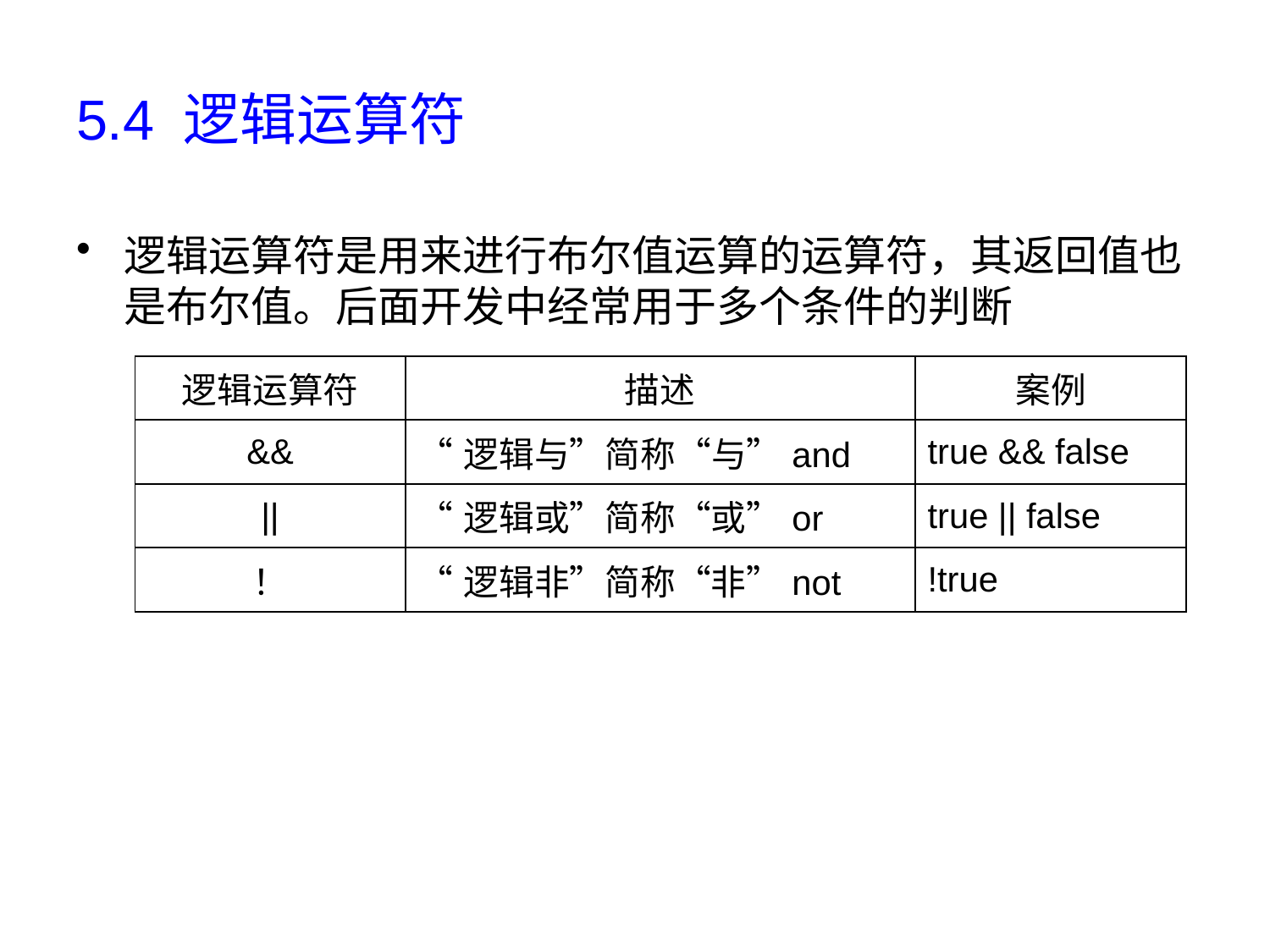

# 5.4 逻辑运算符
逻辑运算符是用来进行布尔值运算的运算符，其返回值也是布尔值。后面开发中经常用于多个条件的判断
| 逻辑运算符 | 描述 | 案例 |
| --- | --- | --- |
| && | “逻辑与”简称“与”and | true && false |
| || | “逻辑或”简称“或”or | true || false |
| ！ | “逻辑非”简称“非”not | !true |